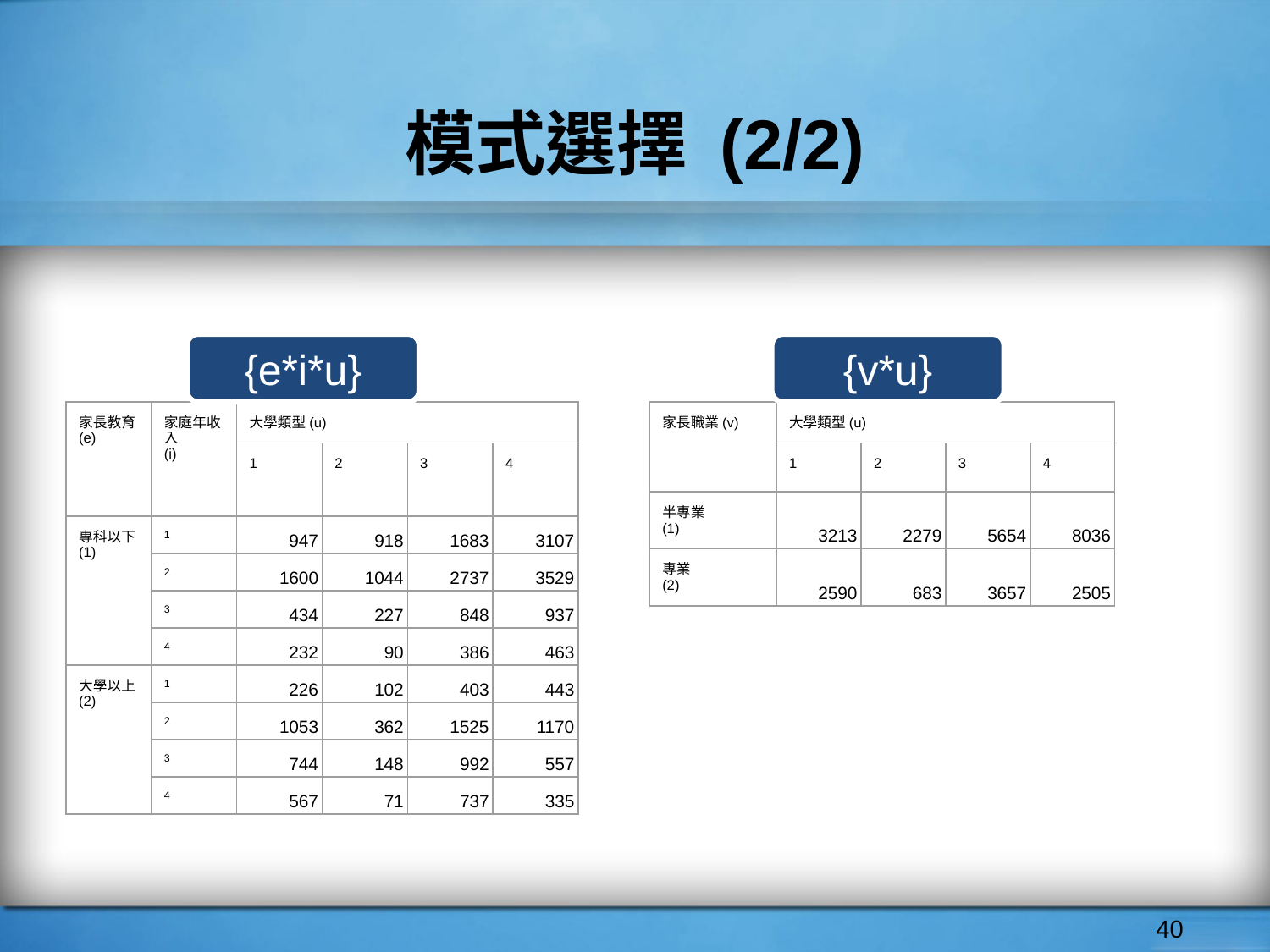

# 模式選擇 (2/2)

{e*i*u}
{v*u}
| 家長教育 (e) | 家庭年收入 (i) | 大學類型(u) |  |  |  |
| --- | --- | --- | --- | --- | --- |
|  |  | 1 | 2 | 3 | 4 |
| 專科以下 (1) | 1 | 947 | 918 | 1683 | 3107 |
|  | 2 | 1600 | 1044 | 2737 | 3529 |
|  | 3 | 434 | 227 | 848 | 937 |
|  | 4 | 232 | 90 | 386 | 463 |
| 大學以上 (2) | 1 | 226 | 102 | 403 | 443 |
|  | 2 | 1053 | 362 | 1525 | 1170 |
|  | 3 | 744 | 148 | 992 | 557 |
|  | 4 | 567 | 71 | 737 | 335 |
| 家長職業(v) | 大學類型(u) |  |  |  |
| --- | --- | --- | --- | --- |
|  | 1 | 2 | 3 | 4 |
| 半專業 (1) | 3213 | 2279 | 5654 | 8036 |
| 專業 (2) | 2590 | 683 | 3657 | 2505 |
40